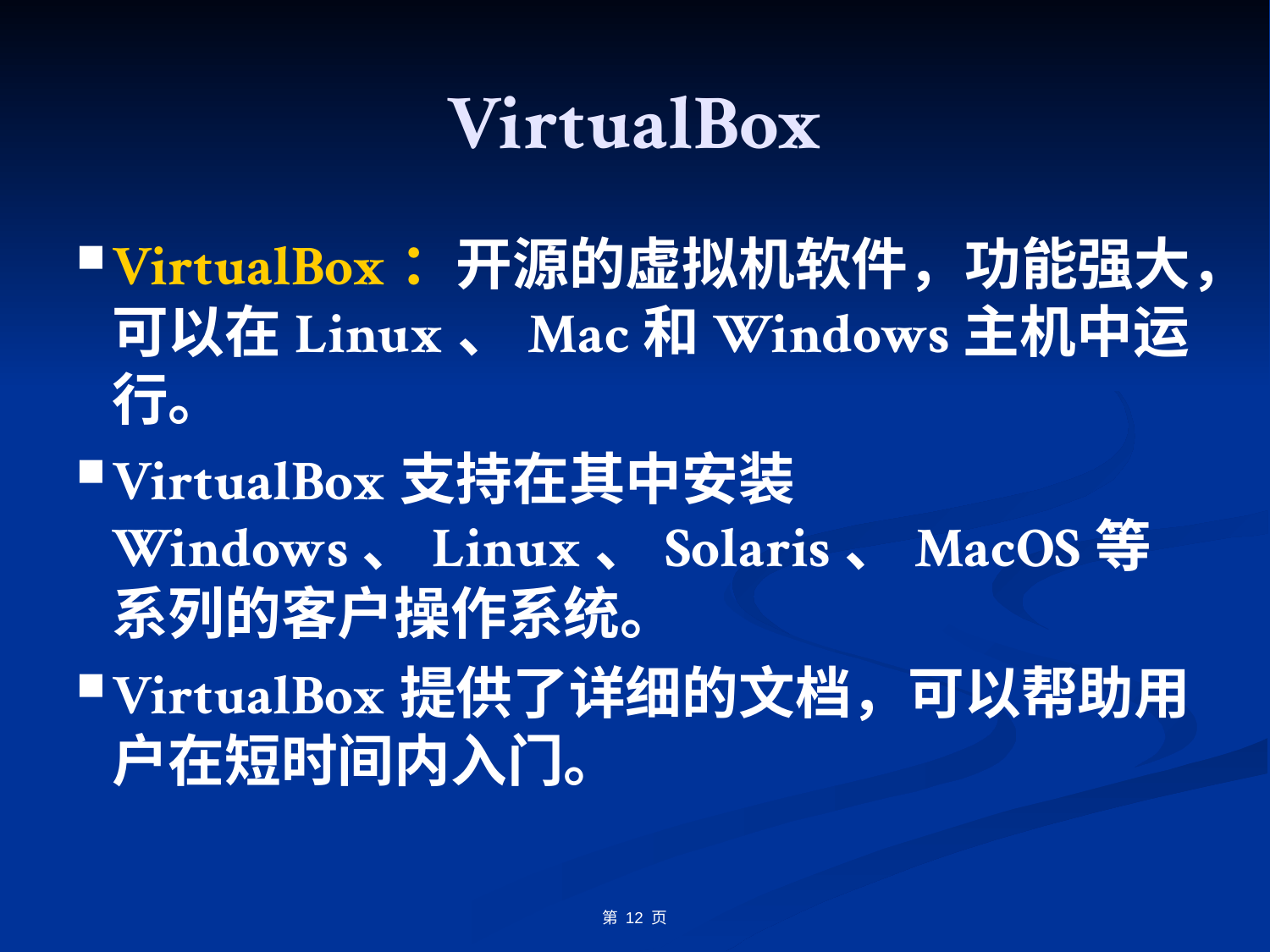

# VirtualBox
VirtualBox：开源的虚拟机软件，功能强大，可以在Linux、Mac和Windows主机中运行。
VirtualBox支持在其中安装Windows、Linux、Solaris、MacOS等系列的客户操作系统。
VirtualBox提供了详细的文档，可以帮助用户在短时间内入门。
第 12 页